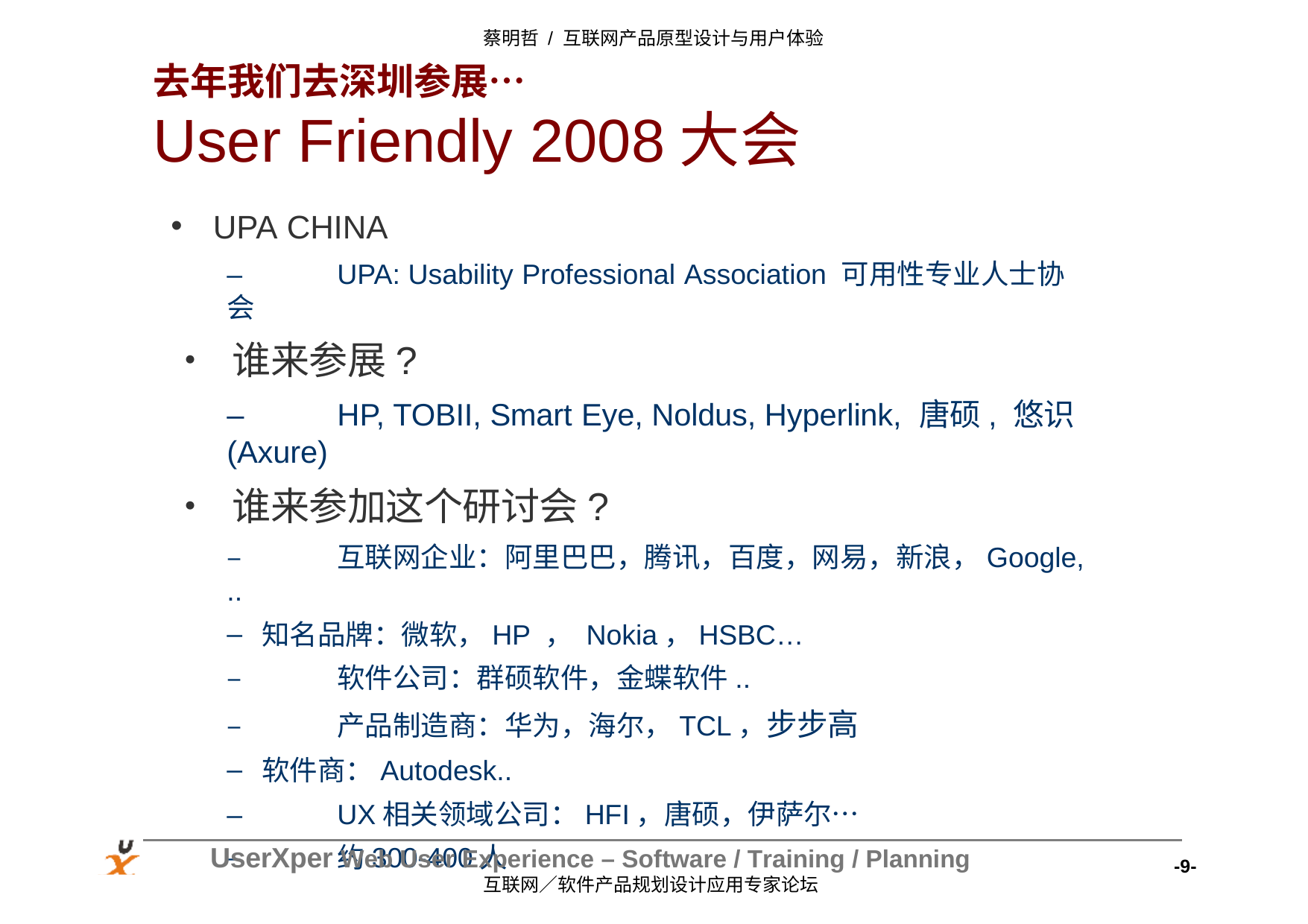

蔡明哲 / 互联网产品原型设计与用户体验

去年我们去深圳参展…
User Friendly 2008大会

UPA CHINA

–	UPA: Usability Professional Association 可用性专业人士协会

•	谁来参展?

–	HP, TOBII, Smart Eye, Noldus, Hyperlink, 唐硕, 悠识(Axure)

•	谁来参加这个研讨会?

–	互联网企业：阿里巴巴，腾讯，百度，网易，新浪，Google, ..

知名品牌：微软，HP ， Nokia，HSBC…

–	软件公司：群硕软件，金蝶软件..

–	产品制造商：华为，海尔，TCL，步步高

软件商：Autodesk..

–	UX相关领域公司：HFI，唐硕，伊萨尔…

–	约300-400人

UserXper Web User Experience – Software / Training / Planning
互联网／软件产品规划设计应用专家论坛
-9-